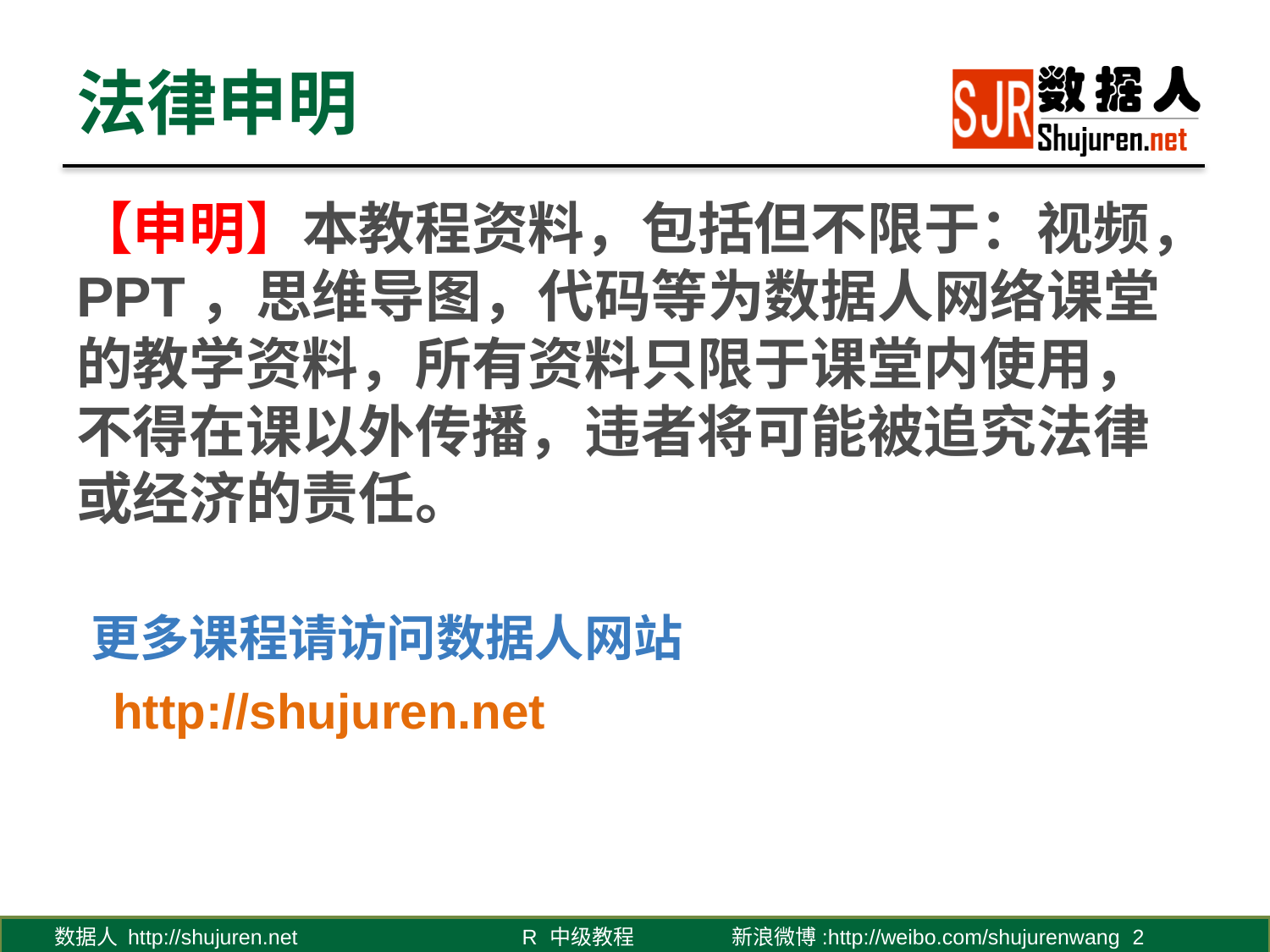

# 法律申明
【申明】本教程资料，包括但不限于：视频，PPT，思维导图，代码等为数据人网络课堂的教学资料，所有资料只限于课堂内使用，不得在课以外传播，违者将可能被追究法律或经济的责任。
更多课程请访问数据人网站
http://shujuren.net